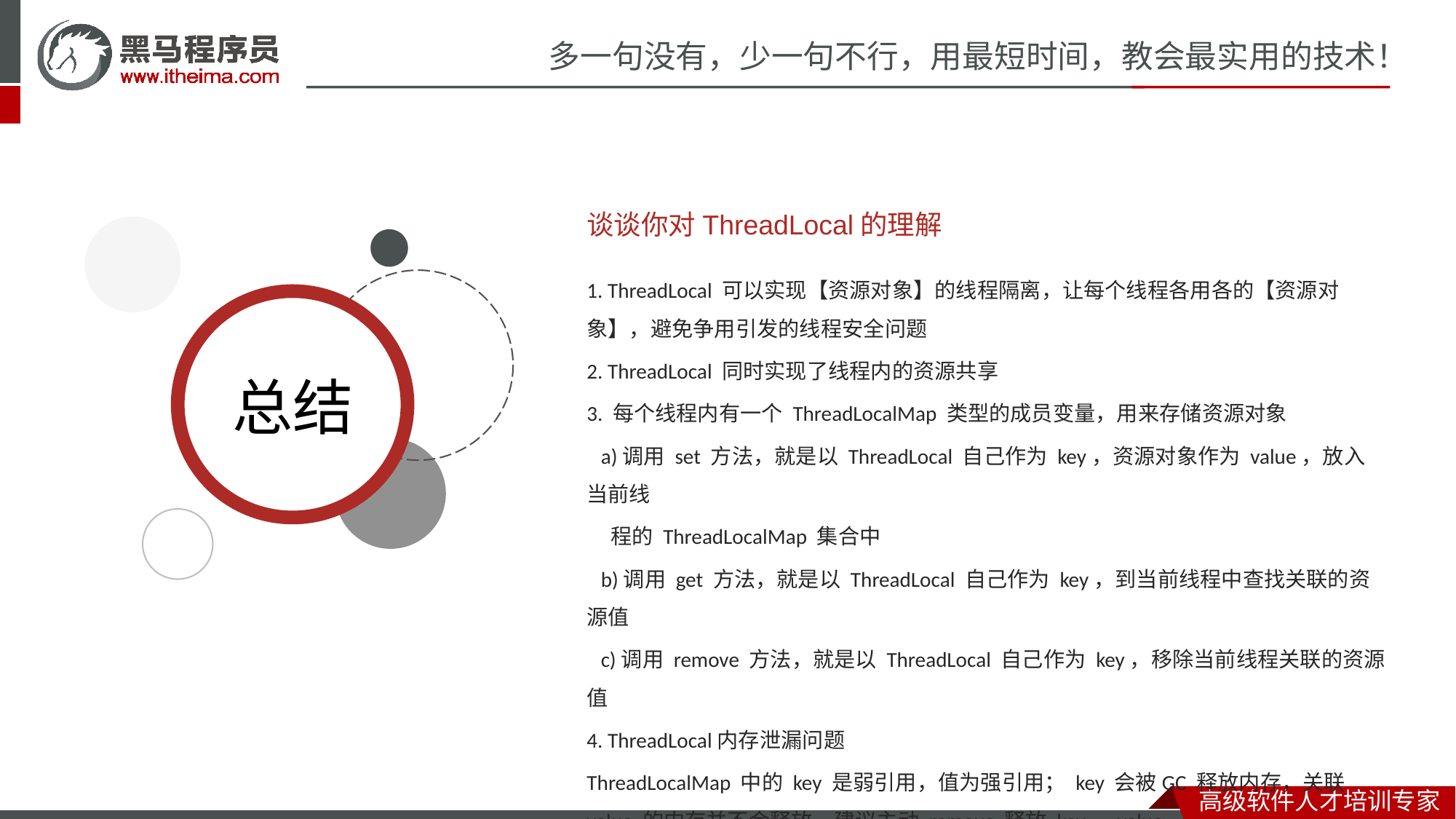

谈谈你对ThreadLocal的理解

1. ThreadLocal 可以实现【资源对象】的线程隔离，让每个线程各用各的【资源对象】，避免争用引发的线程安全问题
2. ThreadLocal 同时实现了线程内的资源共享
3. 每个线程内有一个 ThreadLocalMap 类型的成员变量，用来存储资源对象
   a)调用 set 方法，就是以 ThreadLocal 自己作为 key，资源对象作为 value，放入当前线
    程的 ThreadLocalMap 集合中
   b)调用 get 方法，就是以 ThreadLocal 自己作为 key，到当前线程中查找关联的资源值
   c)调用 remove 方法，就是以 ThreadLocal 自己作为 key，移除当前线程关联的资源值
4. ThreadLocal内存泄漏问题
ThreadLocalMap 中的 key 是弱引用，值为强引用； key 会被GC 释放内存，关联 value 的内存并不会释放。建议主动 remove 释放 key，value